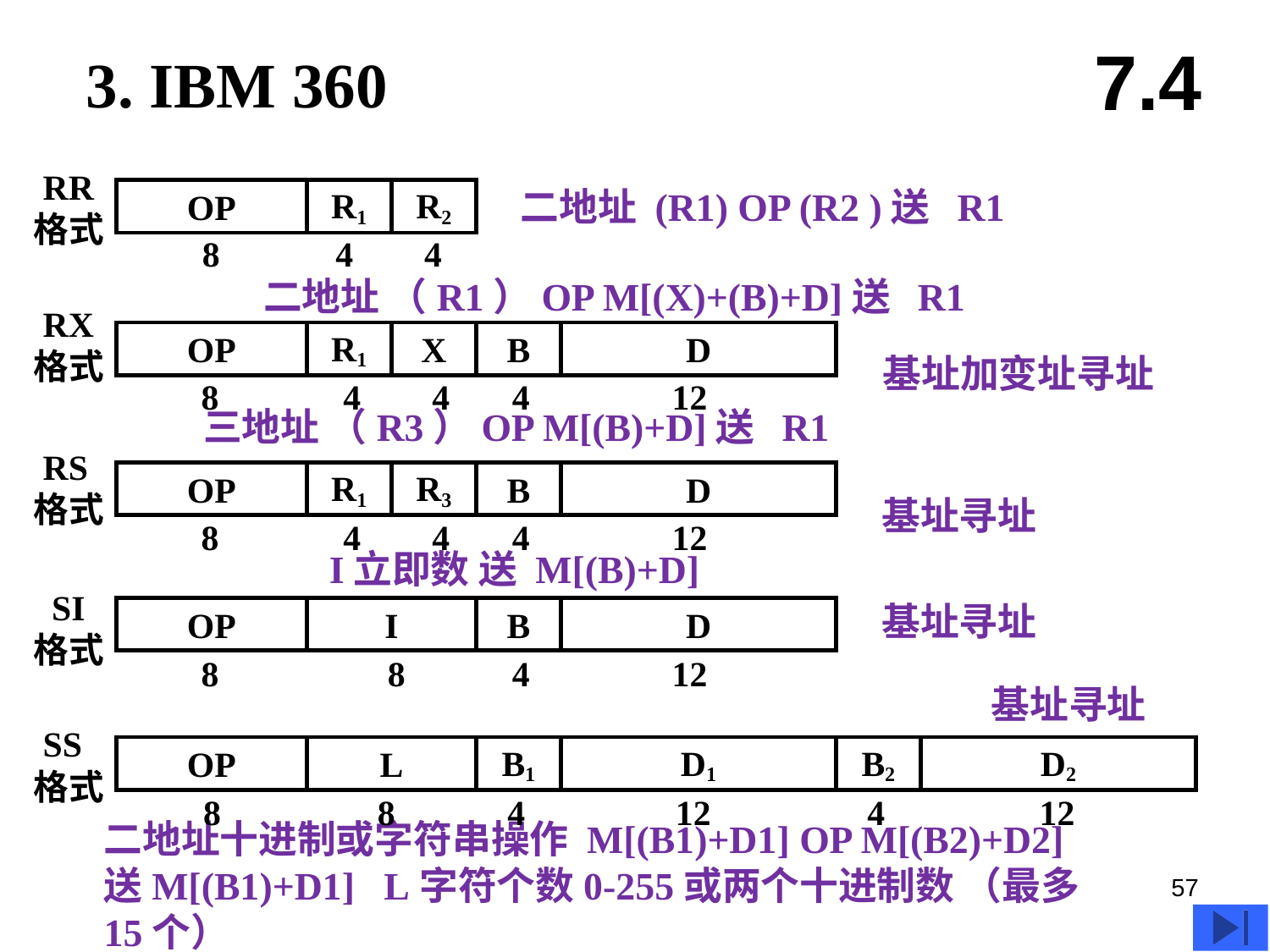

7.4
3. IBM 360
 RR
格式
OP
R1
R2
8             4        4
二地址 (R1) OP (R2 )送  R1
二地址 （R1）OP M[(X)+(B)+D]送  R1
基址加变址寻址
 RX
格式
OP
R1
X
B
D
8              4        4       4                12
三地址 （R3）OP M[(B)+D]送  R1
基址寻址
 RS
格式
OP
R1
R3
B
D
8              4        4       4                12
I立即数 送 M[(B)+D]
基址寻址
  SI
格式
OP
I
B
D
8                   8            4                12
基址寻址
二地址十进制或字符串操作 M[(B1)+D1] OP M[(B2)+D2] 送M[(B1)+D1]   L字符个数0-255或两个十进制数 （最多15个）
 SS
格式
OP
L
B1
D1
B2
D2
8
8
4
12
4
12
57